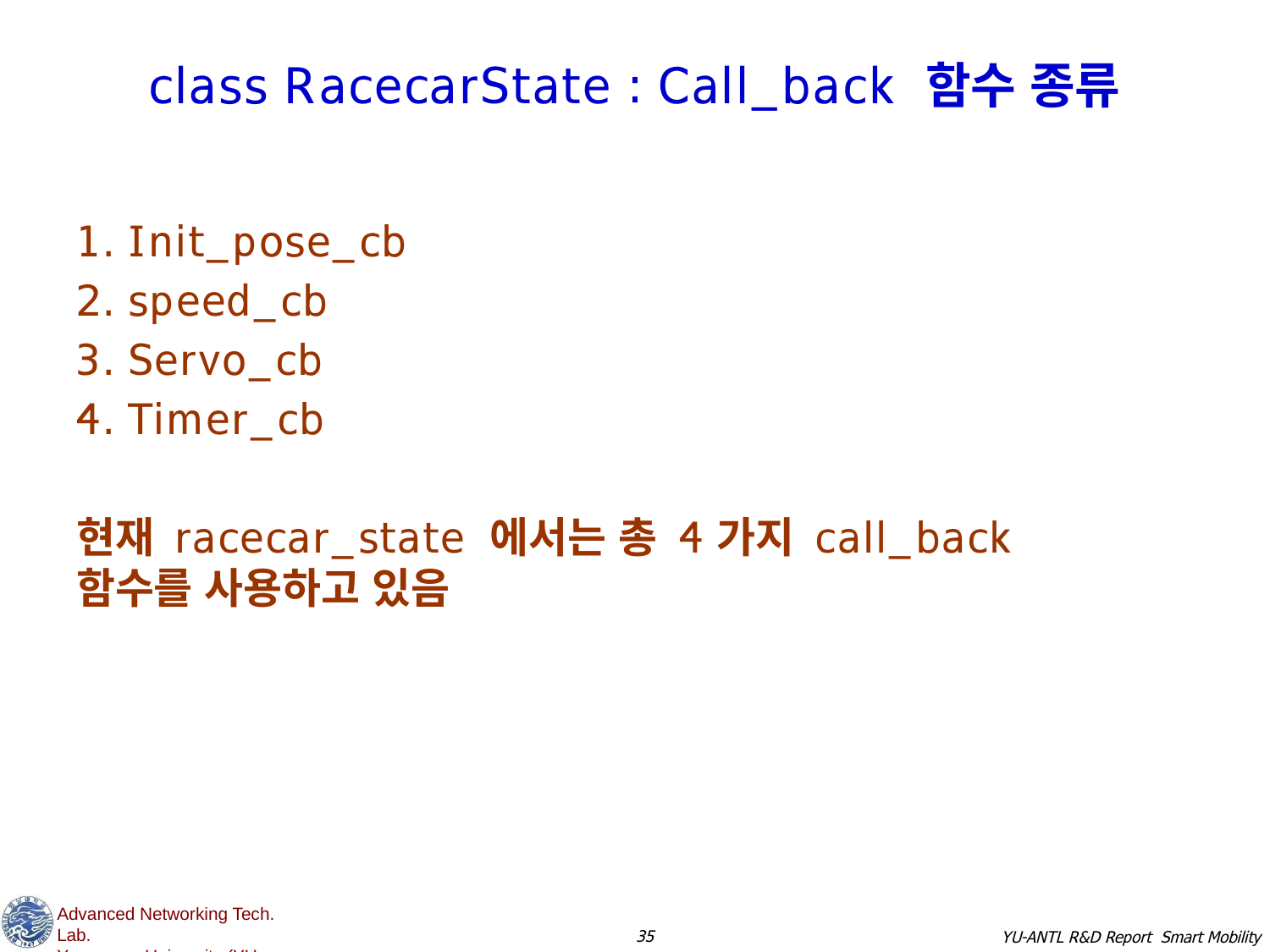

# class RacecarState : Call_back 함수 종류
1. Init_pose_cb
2. speed_cb
3. Servo_cb
4. Timer_cb

현재 racecar_state 에서는 총 4가지 call_back 함수를 사용하고 있음